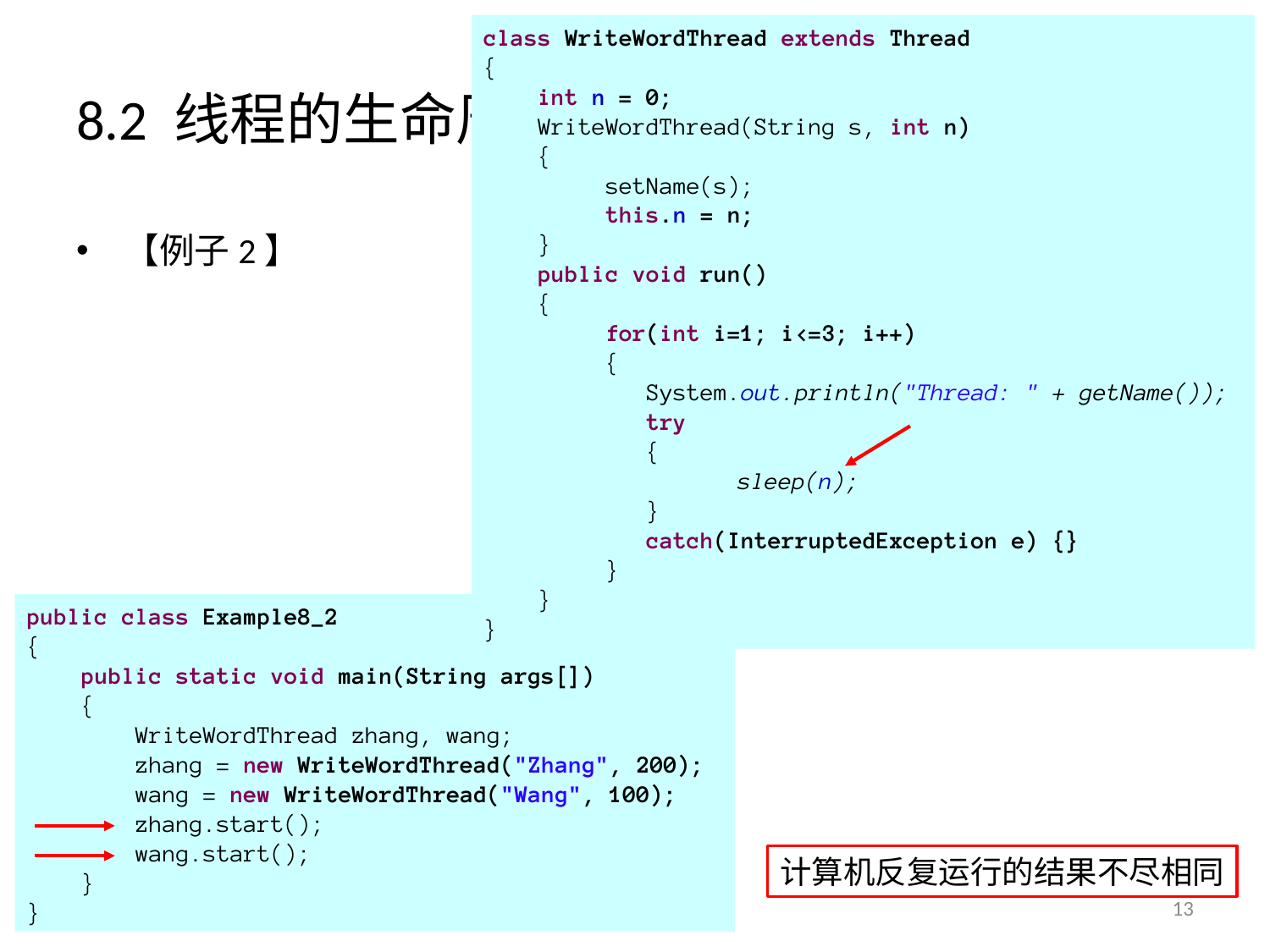

class WriteWordThread extends Thread
{
    int n = 0;
    WriteWordThread(String s, int n)
    {
         setName(s);
         this.n = n;
    }
    public void run()
    {
         for(int i=1; i<=3; i++)
         {
            System.out.println("Thread: " + getName());
            try
            {
            	sleep(n);
            }
            catch(InterruptedException e) {}
         }
    }
}
# 8.2 线程的生命周期
【例子2】
public class Example8_2
{
    public static void main(String args[])
    {
        WriteWordThread zhang, wang;
        zhang = new WriteWordThread("Zhang", 200);
        wang = new WriteWordThread("Wang", 100);
        zhang.start();
        wang.start();
    }
}
计算机反复运行的结果不尽相同
13